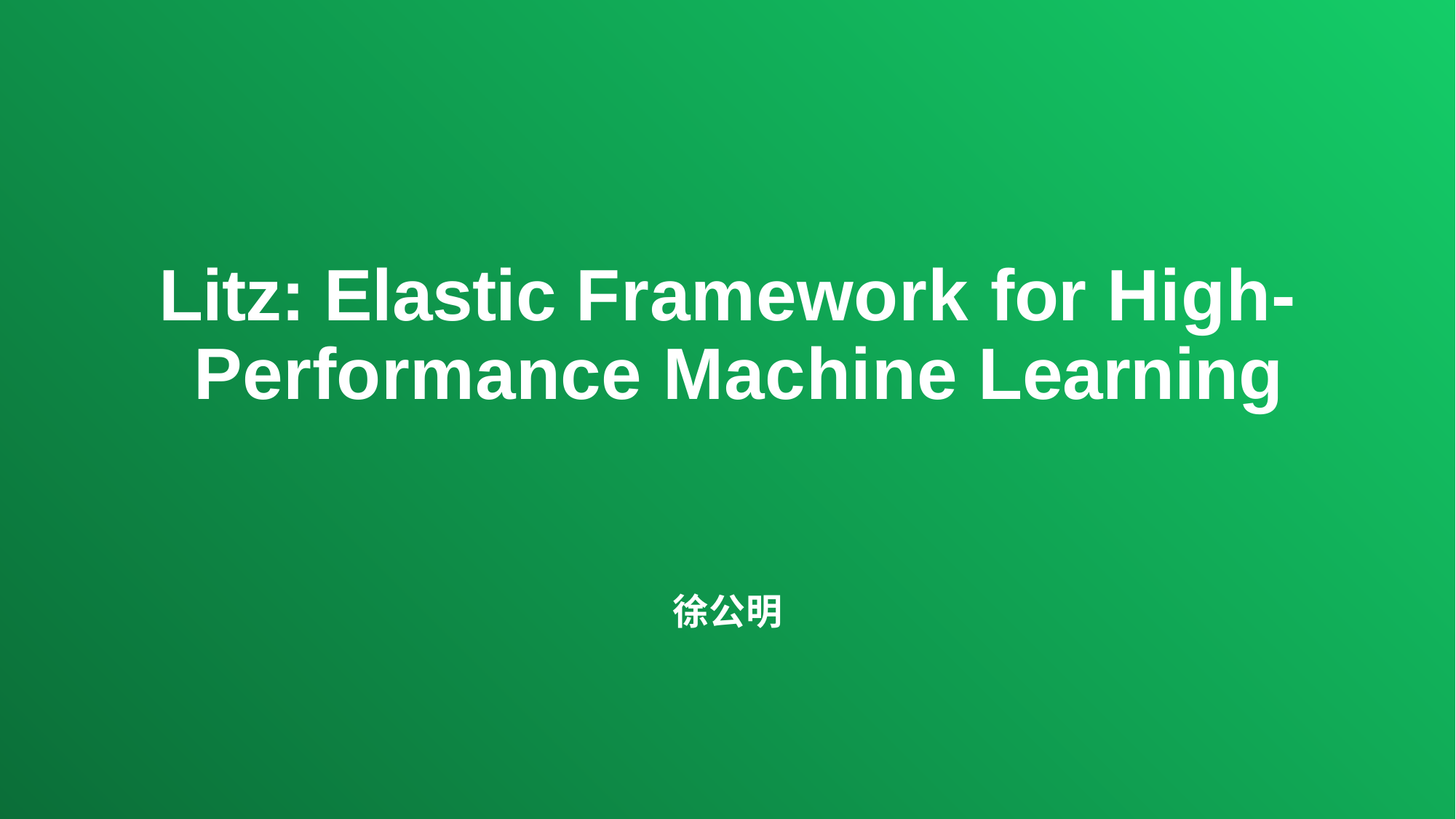

# Litz: Elastic Framework for High-  Performance Machine Learning

徐公明